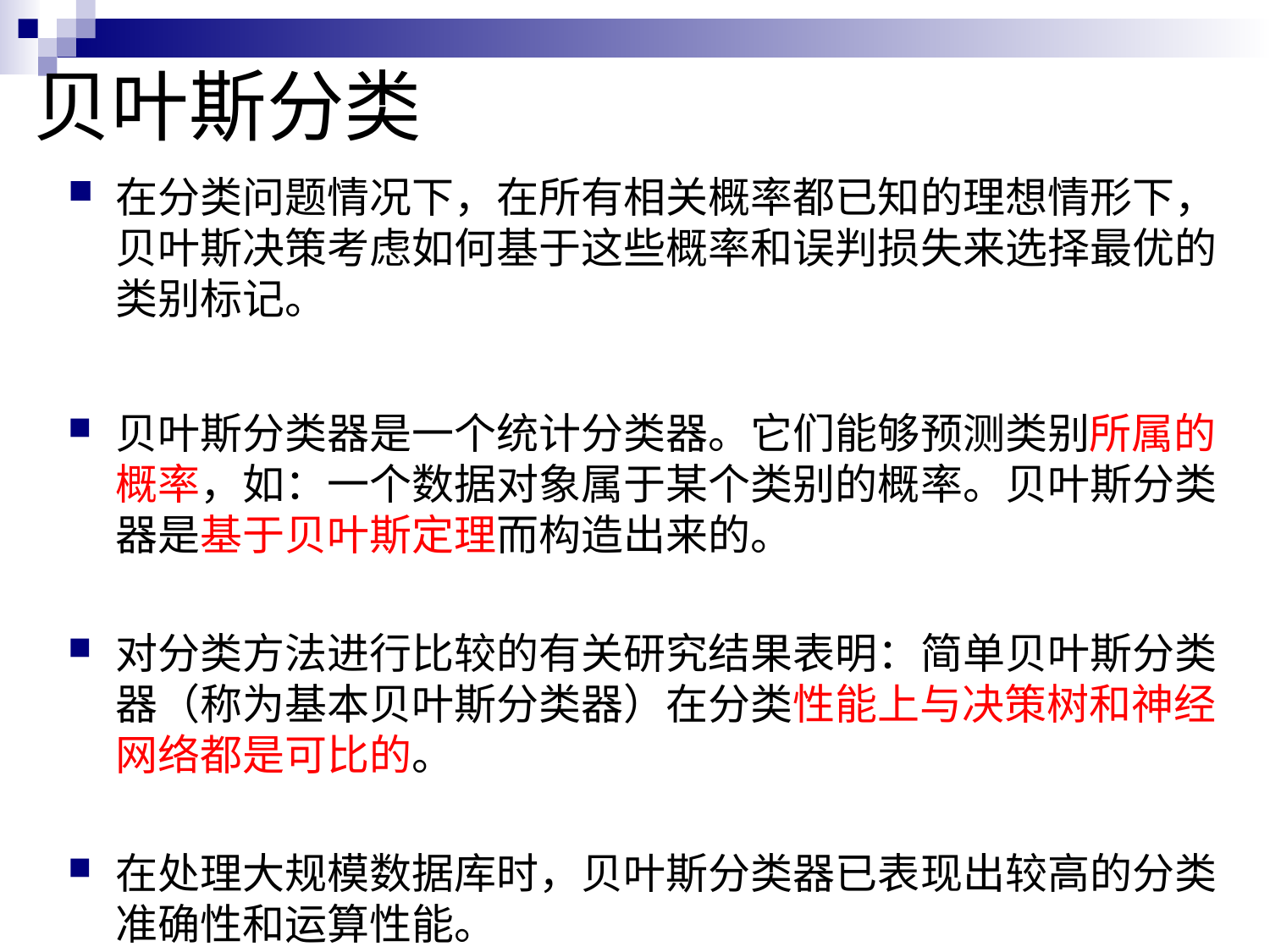

贝叶斯分类

在分类问题情况下，在所有相关概率都已知的理想情形下，贝叶斯决策考虑如何基于这些概率和误判损失来选择最优的类别标记。

贝叶斯分类器是一个统计分类器。它们能够预测类别所属的概率，如：一个数据对象属于某个类别的概率。贝叶斯分类器是基于贝叶斯定理而构造出来的。

对分类方法进行比较的有关研究结果表明：简单贝叶斯分类器（称为基本贝叶斯分类器）在分类性能上与决策树和神经网络都是可比的。

在处理大规模数据库时，贝叶斯分类器已表现出较高的分类准确性和运算性能。